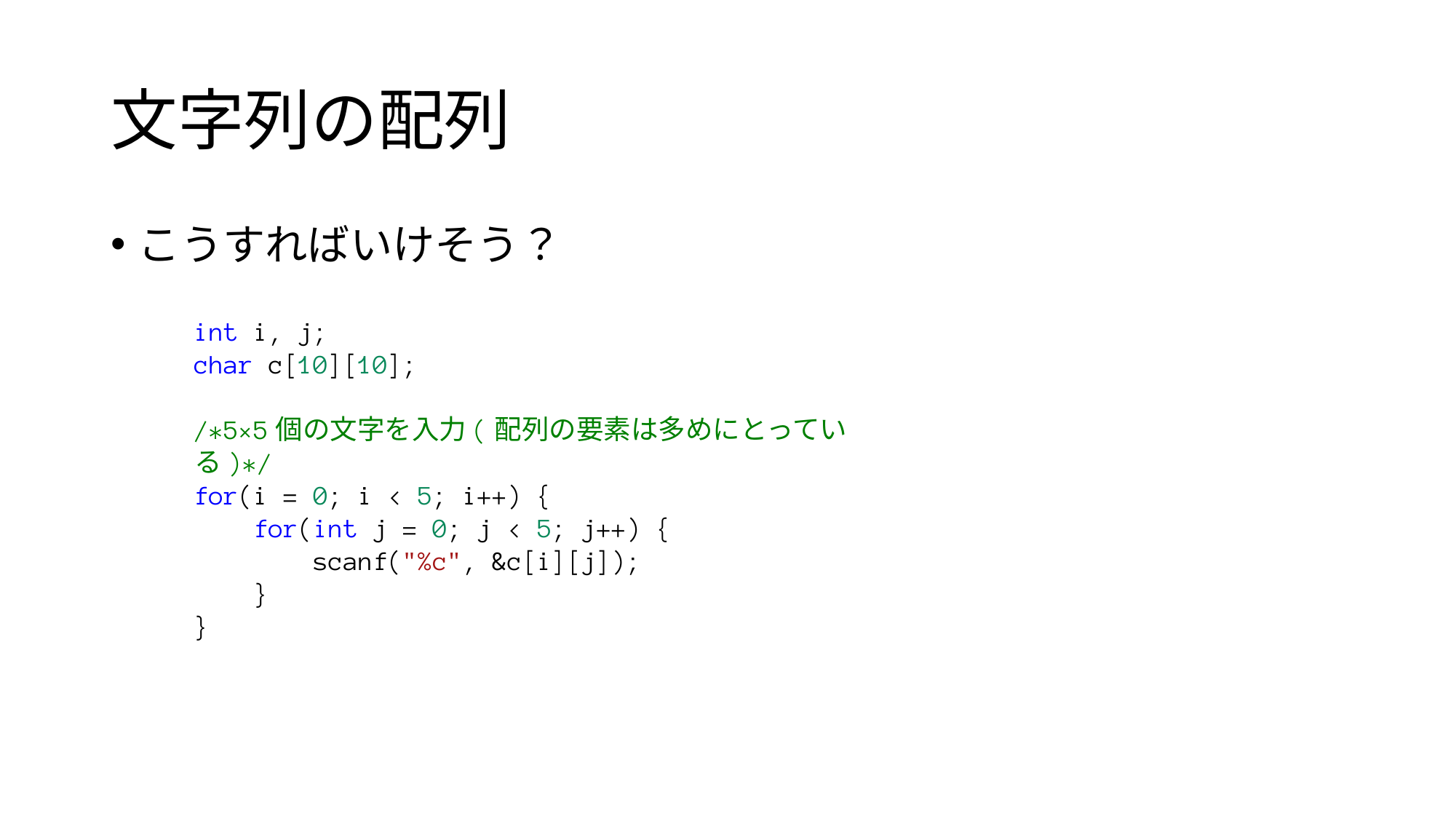

# 文字列の配列
こうすればいけそう？
int i, j;
char c[10][10];

/*5×5個の文字を入力(配列の要素は多めにとっている)*/
for(i = 0; i < 5; i++) {
    for(int j = 0; j < 5; j++) {
        scanf("%c", &c[i][j]);
    }
}